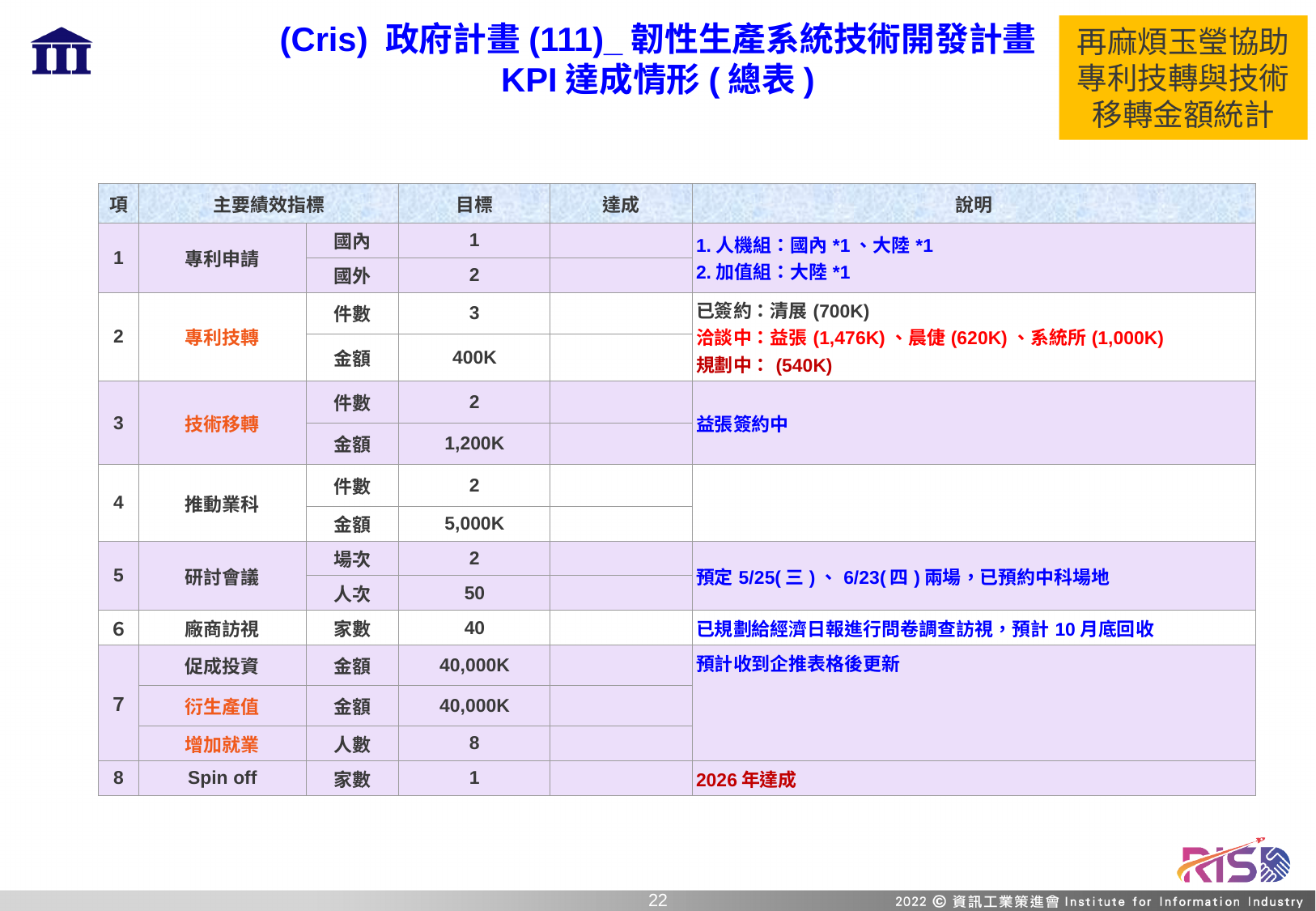

# (Cris) 政府計畫(111)_韌性生產系統技術開發計畫 KPI達成情形(總表)
再麻煩玉瑩協助專利技轉與技術移轉金額統計
| 項 | 主要績效指標 |  | 目標 | 達成 | 說明 |
| --- | --- | --- | --- | --- | --- |
| 1 | 專利申請 | 國內 | 1 |  | 1.人機組：國內\*1、大陸\*1 2.加值組：大陸\*1 |
|  |  | 國外 | 2 |  |  |
| 2 | 專利技轉 | 件數 | 3 |  | 已簽約：清展(700K) 洽談中：益張(1,476K)、晨倢(620K)、系統所(1,000K) 規劃中：(540K) |
|  |  | 金額 | 400K |  |  |
| 3 | 技術移轉 | 件數 | 2 |  | 益張簽約中 |
|  |  | 金額 | 1,200K |  |  |
| 4 | 推動業科 | 件數 | 2 |  |  |
|  |  | 金額 | 5,000K |  |  |
| 5 | 研討會議 | 場次 | 2 |  | 預定5/25(三)、6/23(四)兩場，已預約中科場地 |
|  |  | 人次 | 50 |  |  |
| ６ | 廠商訪視 | 家數 | 40 |  | 已規劃給經濟日報進行問卷調查訪視，預計10月底回收 |
| ７ | 促成投資 | 金額 | 40,000K |  | 預計收到企推表格後更新 |
|  | 衍生產值 | 金額 | 40,000K |  |  |
|  | 增加就業 | 人數 | 8 |  |  |
| 8 | Spin off | 家數 | 1 |  | 2026年達成 |
22